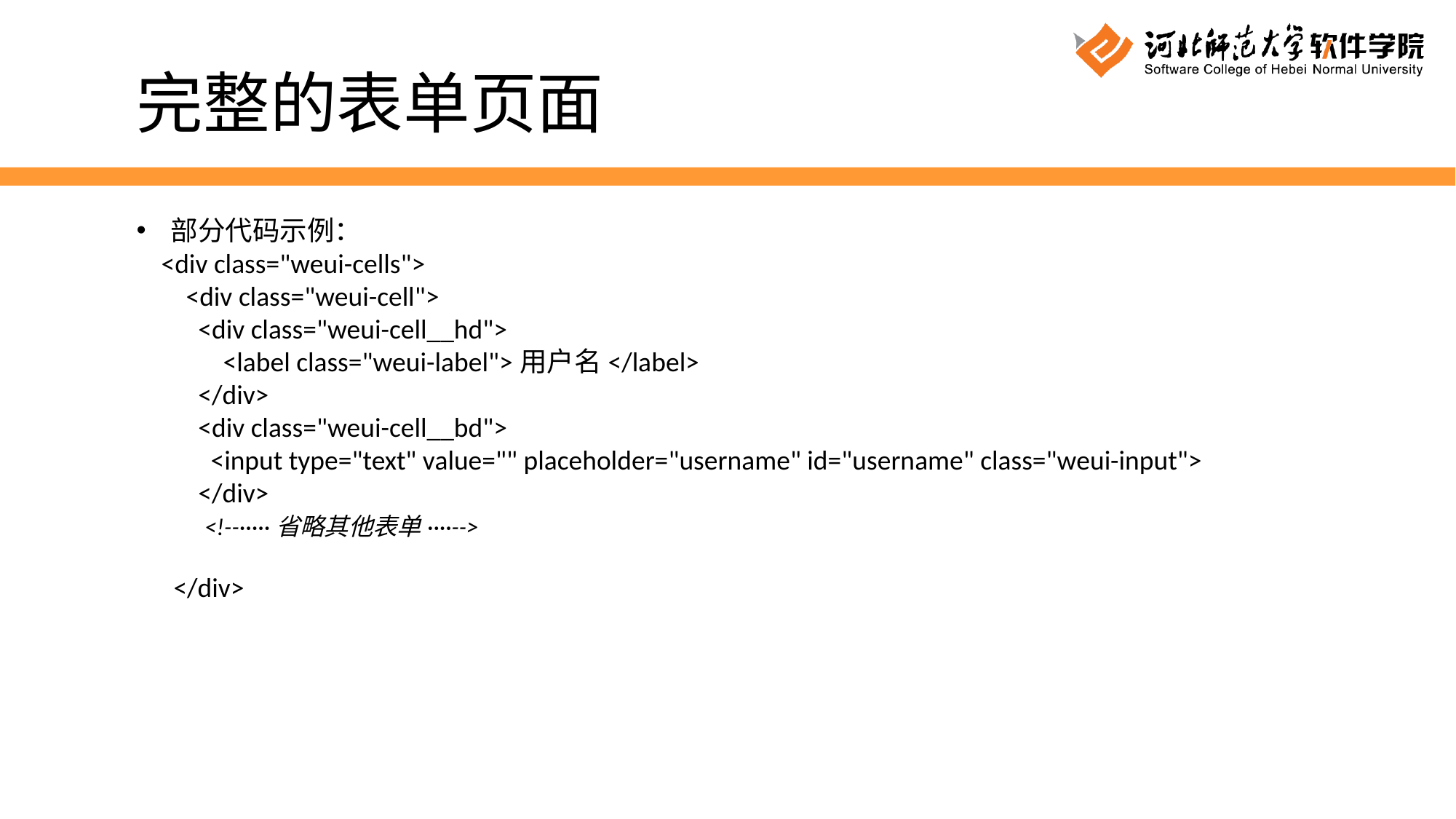

完整的表单页面
部分代码示例：
    <div class="weui-cells">
        <div class="weui-cell">
          <div class="weui-cell__hd">
              <label class="weui-label">用户名</label>
          </div>
          <div class="weui-cell__bd">
            <input type="text" value="" placeholder="username" id="username" class="weui-input">
          </div>
           <!--·····省略其他表单····-->

      </div>